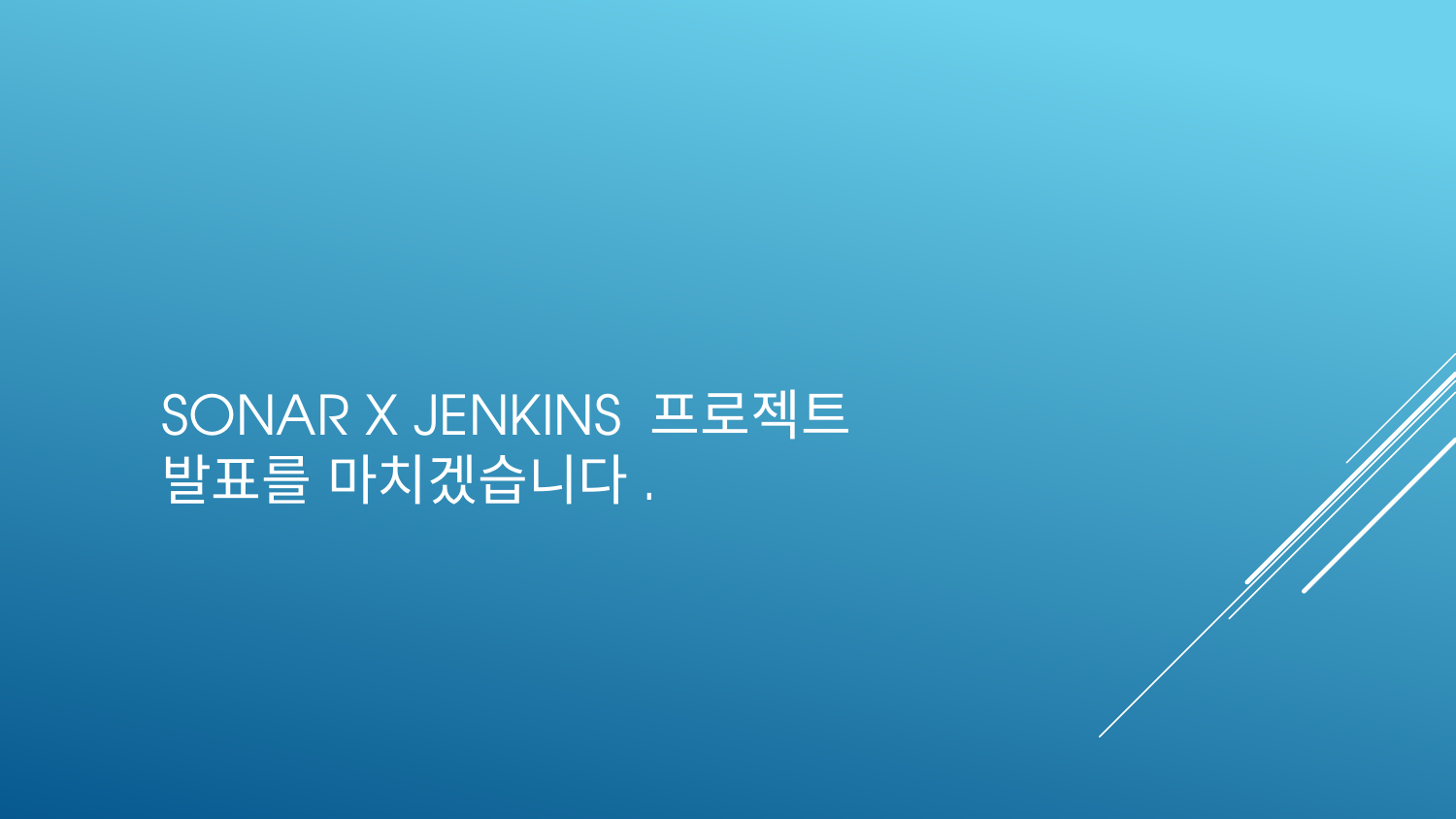

# Sonar X Jenkins 프로젝트 발표를 마치겠습니다.